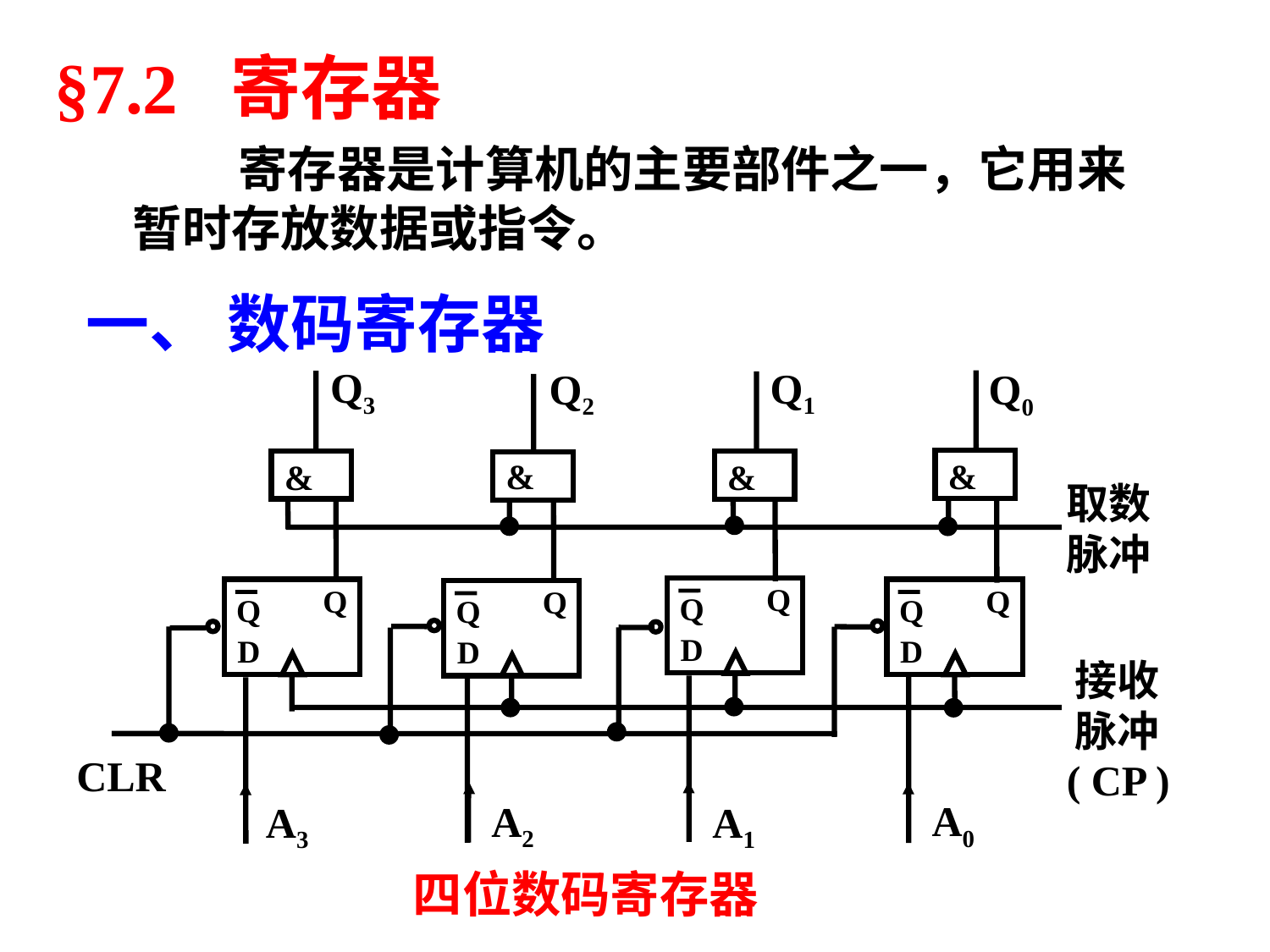

§7.2  寄存器
寄存器是计算机的主要部件之一，它用来暂时存放数据或指令。
一、 数码寄存器
Q3
Q1
Q2
Q0

&
&
&
&

取数脉冲

Q
Q

D

Q
Q

D

Q
Q

D

Q
Q

D

接收脉冲

CLR
( CP )

A0
A2
A1
A3
四位数码寄存器